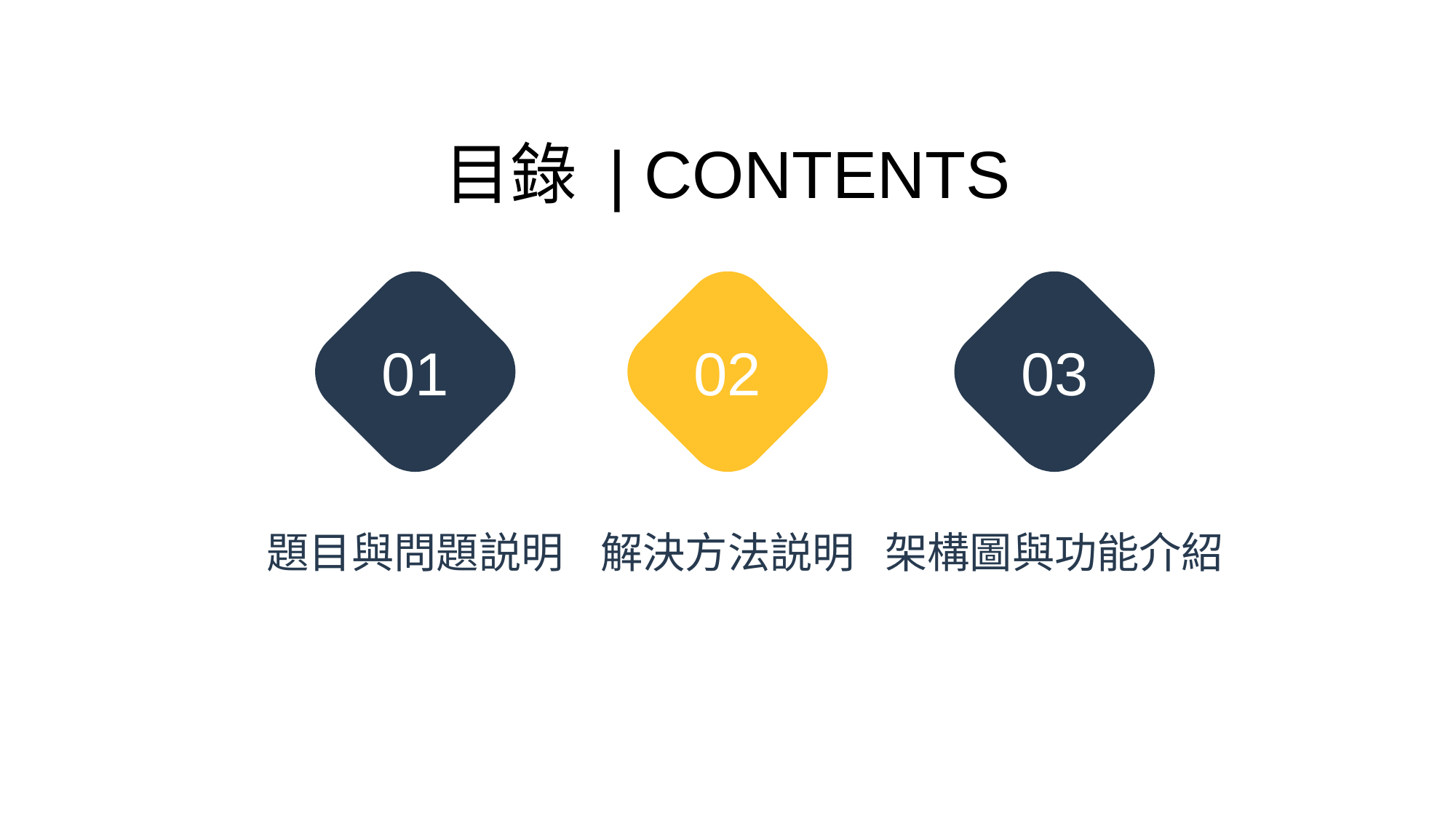

目錄 | CONTENTS
01
02
03
題目與問題説明
解決方法説明
架構圖與功能介紹